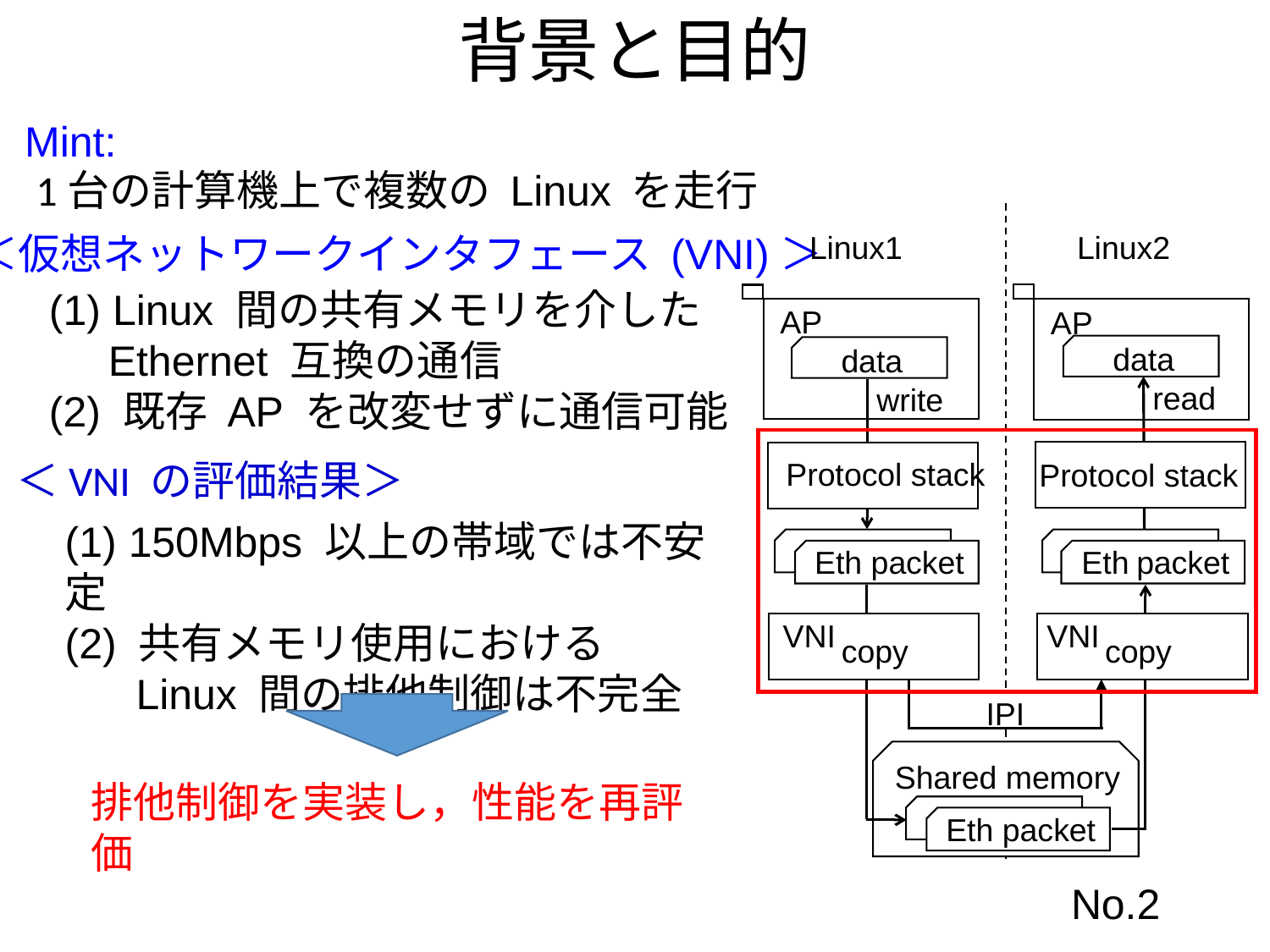

背景と目的
Mint:
1台の計算機上で複数の Linux を走行
Linux1
Linux2

AP
AP

data
data
read
write

Protocol stack

Protocol stack

Eth packet

Eth packet
VNI
VNI

copy
IPI

Shared memory

Eth packet
copy

＜仮想ネットワークインタフェース (VNI)＞
(1) Linux 間の共有メモリを介した
     Ethernet 互換の通信
(2) 既存 AP を改変せずに通信可能
＜VNI の評価結果＞
(1) 150Mbps 以上の帯域では不安定
(2) 共有メモリ使用における
      Linux 間の排他制御は不完全

排他制御を実装し，性能を再評価
No.2